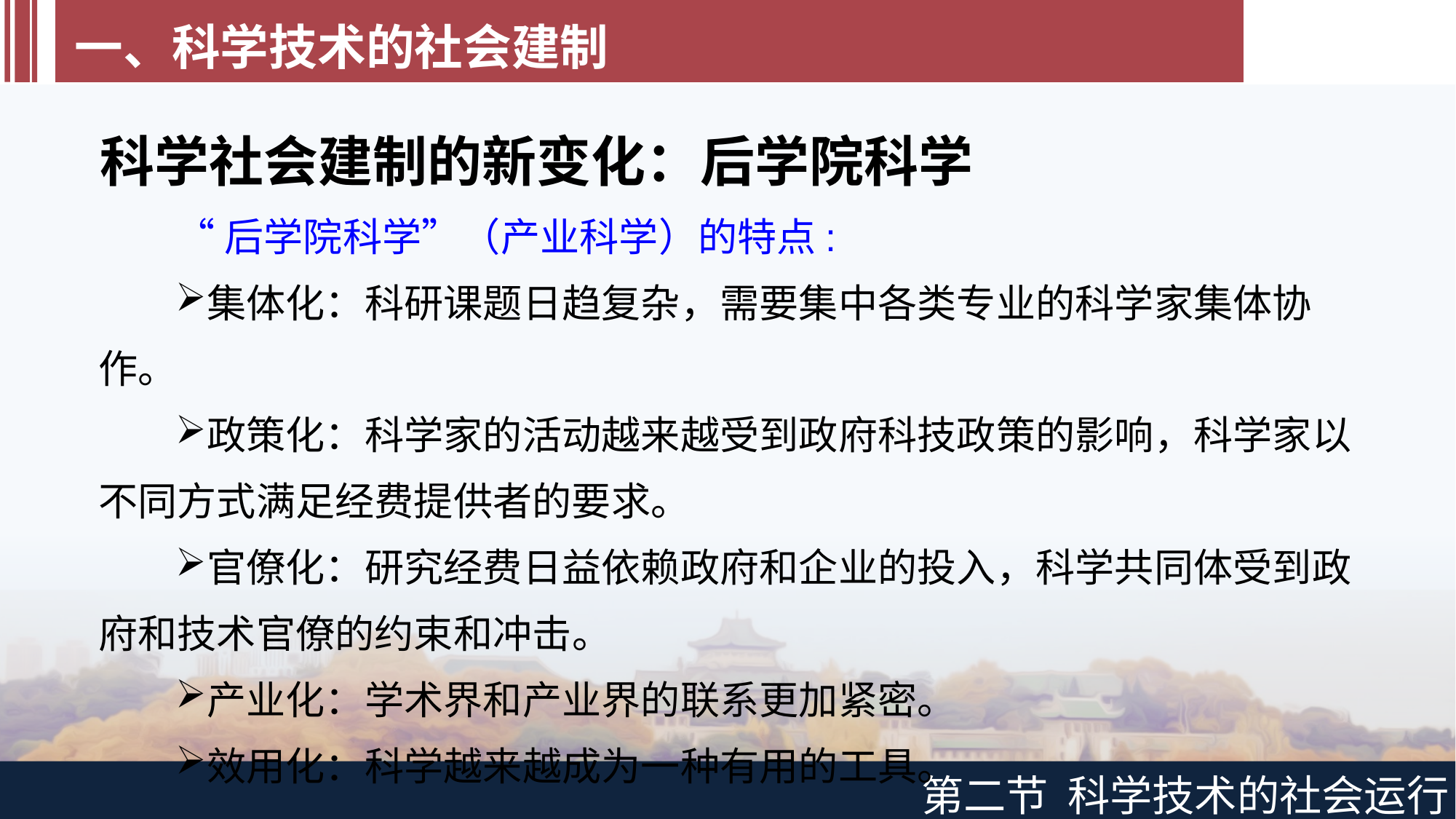

一、科学技术的社会建制
科学社会建制的新变化：后学院科学
“后学院科学”（产业科学）的特点:
集体化：科研课题日趋复杂，需要集中各类专业的科学家集体协作。
政策化：科学家的活动越来越受到政府科技政策的影响，科学家以不同方式满足经费提供者的要求。
官僚化：研究经费日益依赖政府和企业的投入，科学共同体受到政府和技术官僚的约束和冲击。
产业化：学术界和产业界的联系更加紧密。
效用化：科学越来越成为一种有用的工具。
第二节  科学技术的社会运行